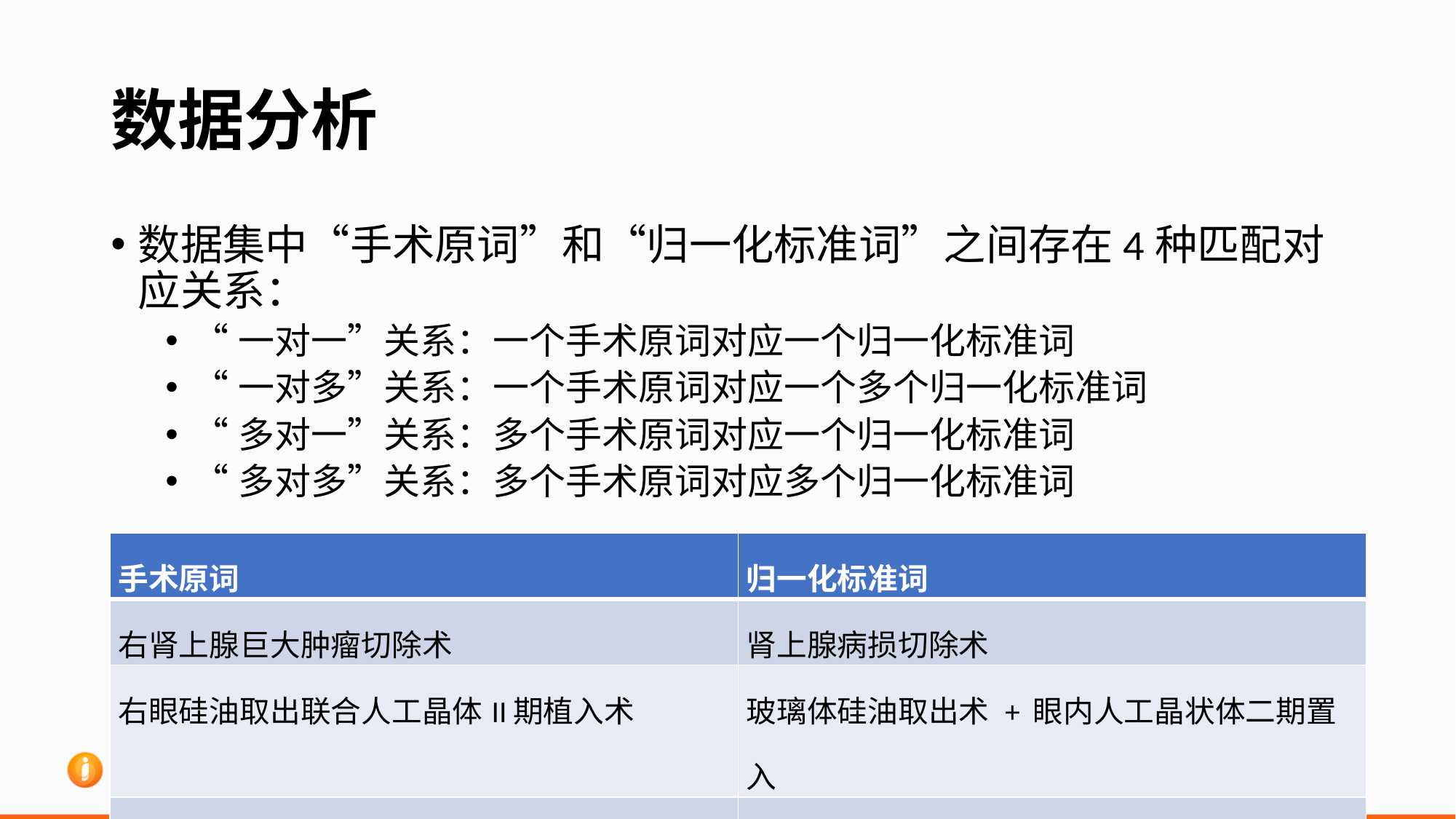

# 数据分析
数据集中“手术原词”和“归一化标准词”之间存在4种匹配对应关系：
“一对一”关系：一个手术原词对应一个归一化标准词
“一对多”关系：一个手术原词对应一个多个归一化标准词
“多对一”关系：多个手术原词对应一个归一化标准词
“多对多”关系：多个手术原词对应多个归一化标准词

| 手术原词 | 归一化标准词 |
| --- | --- |
| 右肾上腺巨大肿瘤切除术 | 肾上腺病损切除术 |
| 右眼硅油取出联合人工晶体II期植入术 | 玻璃体硅油取出术 + 眼内人工晶状体二期置入 |
| 右叶甲状腺切除 + 左叶甲状腺部分切除术 | 单侧甲状腺切除伴他叶部分切除术 |
| 右眼白内障超声乳化抽吸术 + 人工晶体置入术 | 置入人工晶状体 + 白内障晶状体乳化和抽吸 |